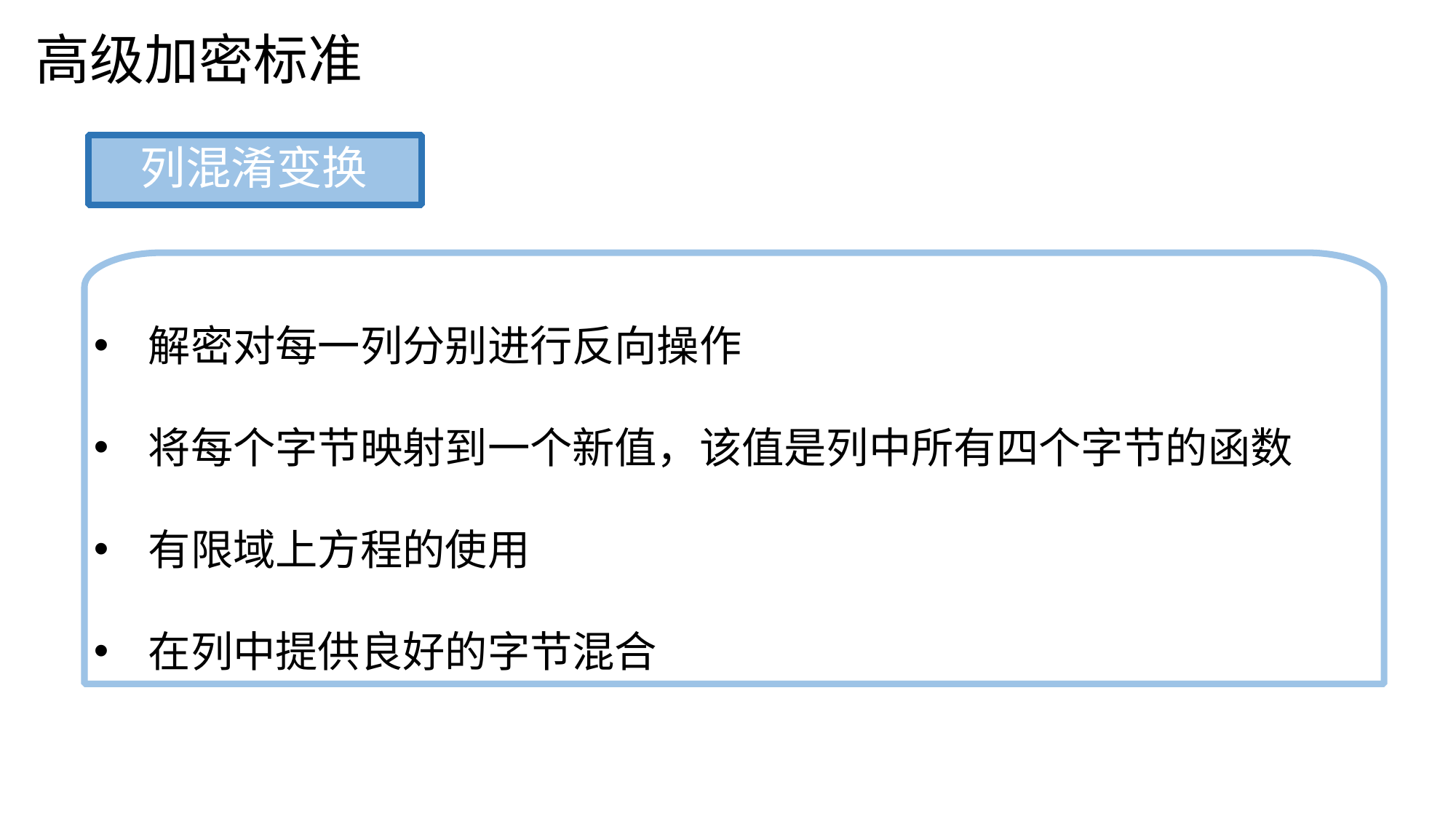

高级加密标准
列混淆变换
解密对每一列分别进行反向操作
将每个字节映射到一个新值，该值是列中所有四个字节的函数
有限域上方程的使用
在列中提供良好的字节混合